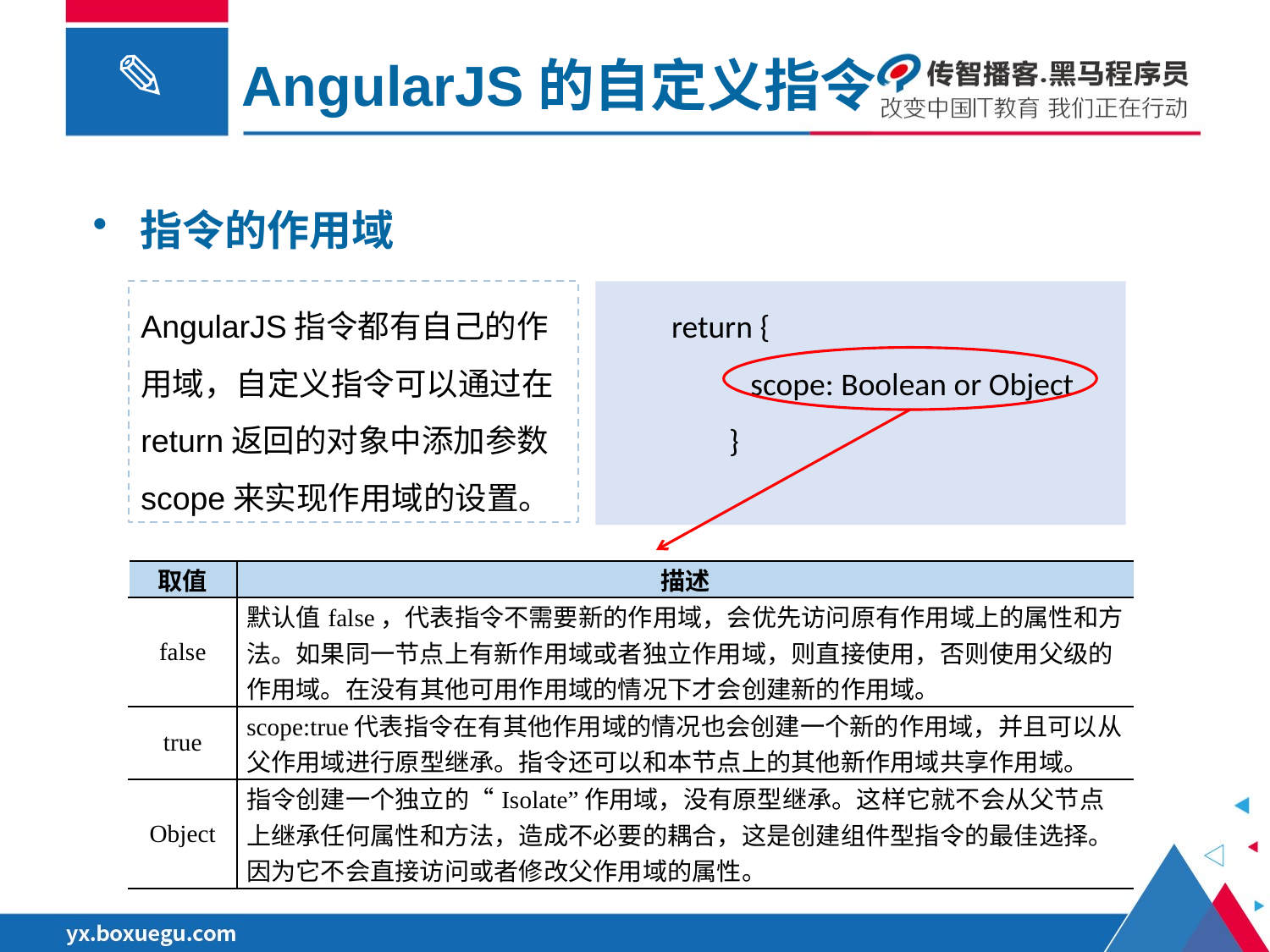

AngularJS的自定义指令
指令的作用域
AngularJS指令都有自己的作用域，自定义指令可以通过在return返回的对象中添加参数scope来实现作用域的设置。
return {
           scope: Boolean or Object
        }

| 取值 | 描述 |
| --- | --- |
| false | 默认值false，代表指令不需要新的作用域，会优先访问原有作用域上的属性和方法。如果同一节点上有新作用域或者独立作用域，则直接使用，否则使用父级的作用域。在没有其他可用作用域的情况下才会创建新的作用域。 |
| true | scope:true代表指令在有其他作用域的情况也会创建一个新的作用域，并且可以从父作用域进行原型继承。指令还可以和本节点上的其他新作用域共享作用域。 |
| Object | 指令创建一个独立的“Isolate”作用域，没有原型继承。这样它就不会从父节点上继承任何属性和方法，造成不必要的耦合，这是创建组件型指令的最佳选择。因为它不会直接访问或者修改父作用域的属性。 |